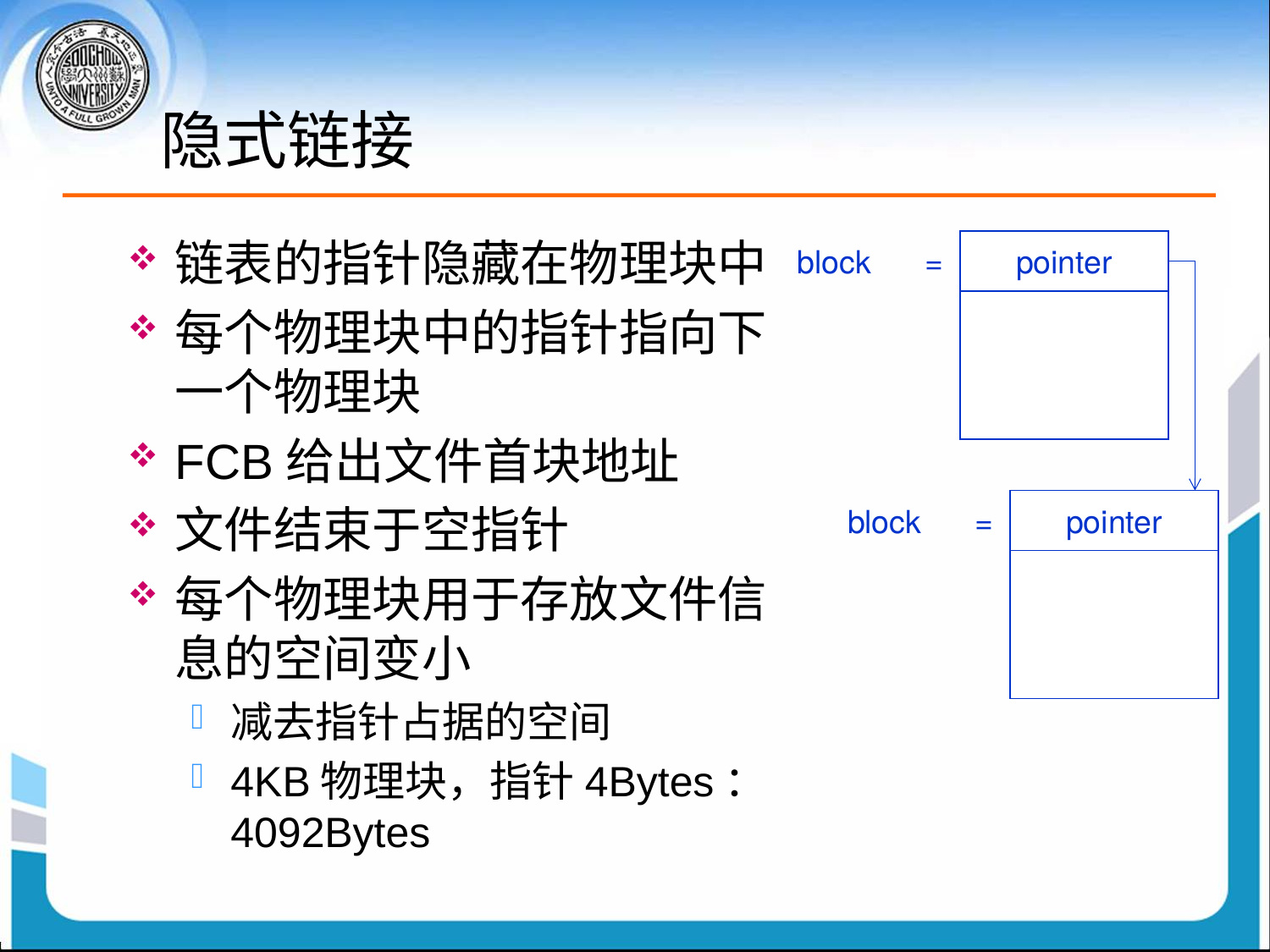

# 隐式链接
链表的指针隐藏在物理块中
每个物理块中的指针指向下一个物理块
FCB给出文件首块地址
文件结束于空指针
每个物理块用于存放文件信息的空间变小
减去指针占据的空间
4KB物理块，指针4Bytes：4092Bytes

pointer
block      =

pointer
block      =